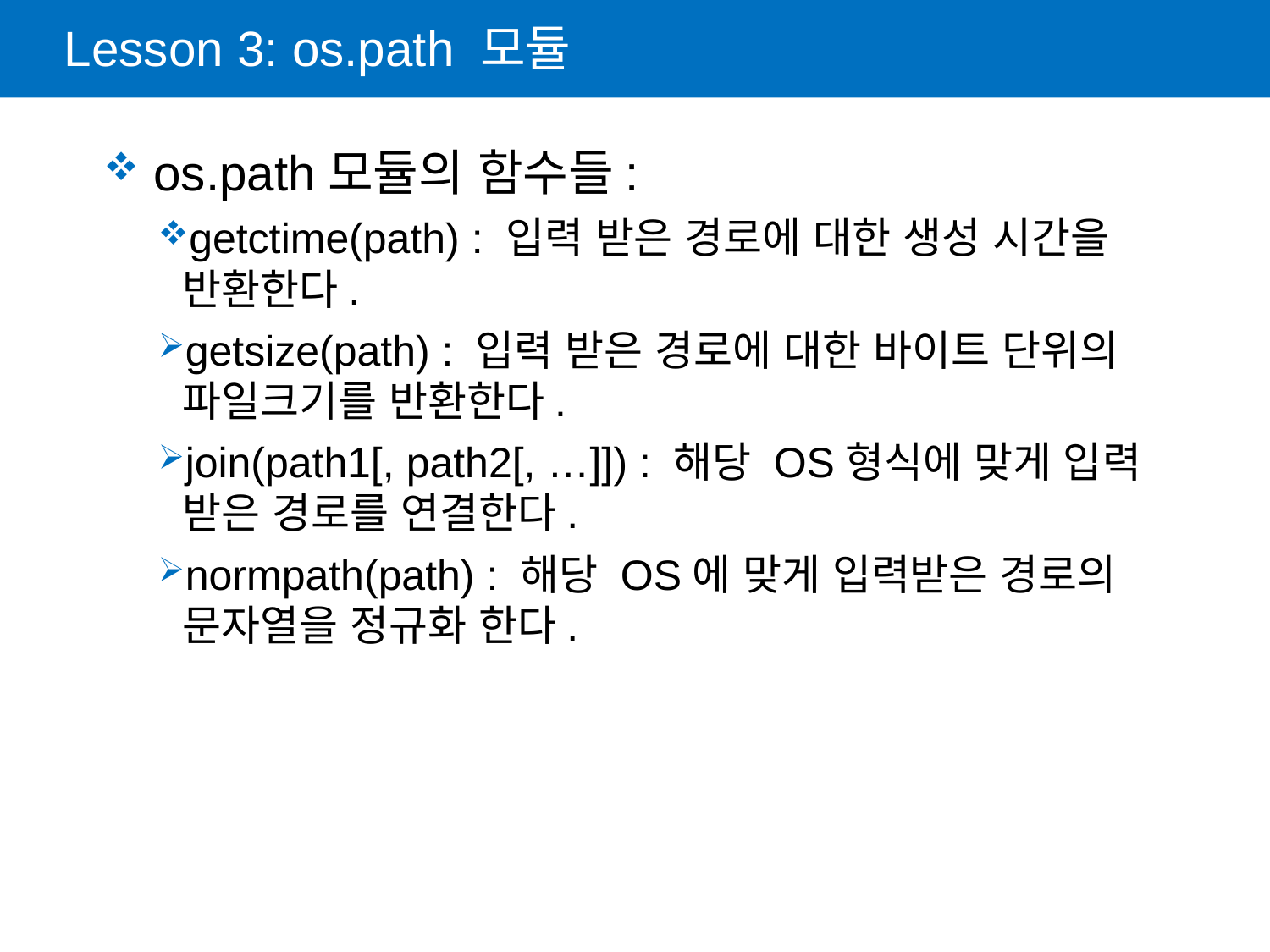

# Lesson 3: os.path 모듈
 os.path모듈의 함수들:
getctime(path) : 입력 받은 경로에 대한 생성 시간을 반환한다.
getsize(path) : 입력 받은 경로에 대한 바이트 단위의 파일크기를 반환한다.
join(path1[, path2[, …]]) : 해당 OS형식에 맞게 입력 받은 경로를 연결한다.
normpath(path) : 해당 OS에 맞게 입력받은 경로의 문자열을 정규화 한다.